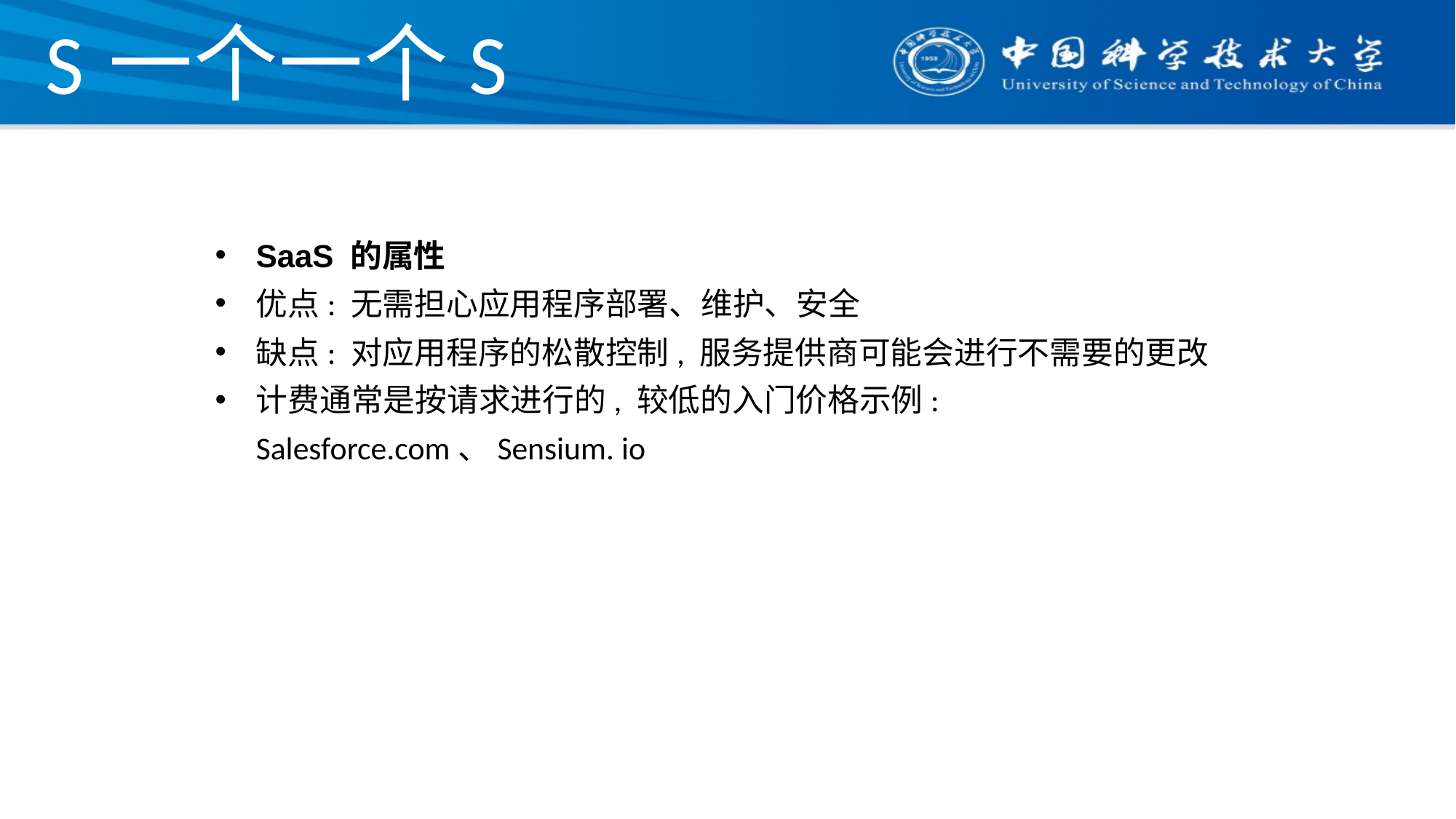

# S一个一个S
SaaS 的属性
优点: 无需担心应用程序部署、维护、安全
缺点: 对应用程序的松散控制, 服务提供商可能会进行不需要的更改
计费通常是按请求进行的, 较低的入门价格示例: Salesforce.com、Sensium. io